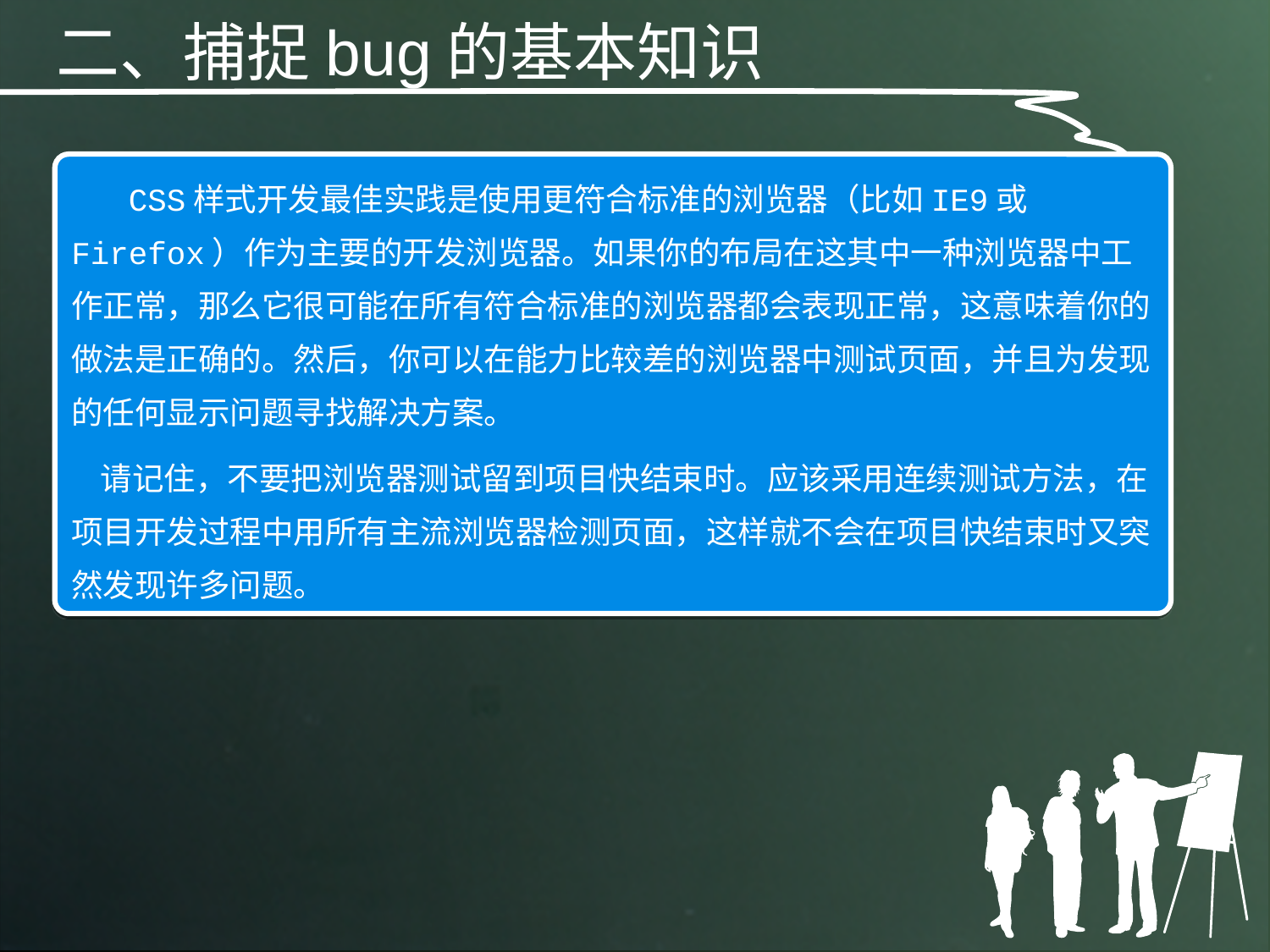

二、捕捉bug的基本知识

   CSS样式开发最佳实践是使用更符合标准的浏览器（比如IE9或Firefox）作为主要的开发浏览器。如果你的布局在这其中一种浏览器中工作正常，那么它很可能在所有符合标准的浏览器都会表现正常，这意味着你的做法是正确的。然后，你可以在能力比较差的浏览器中测试页面，并且为发现的任何显示问题寻找解决方案。
   请记住，不要把浏览器测试留到项目快结束时。应该采用连续测试方法，在项目开发过程中用所有主流浏览器检测页面，这样就不会在项目快结束时又突然发现许多问题。